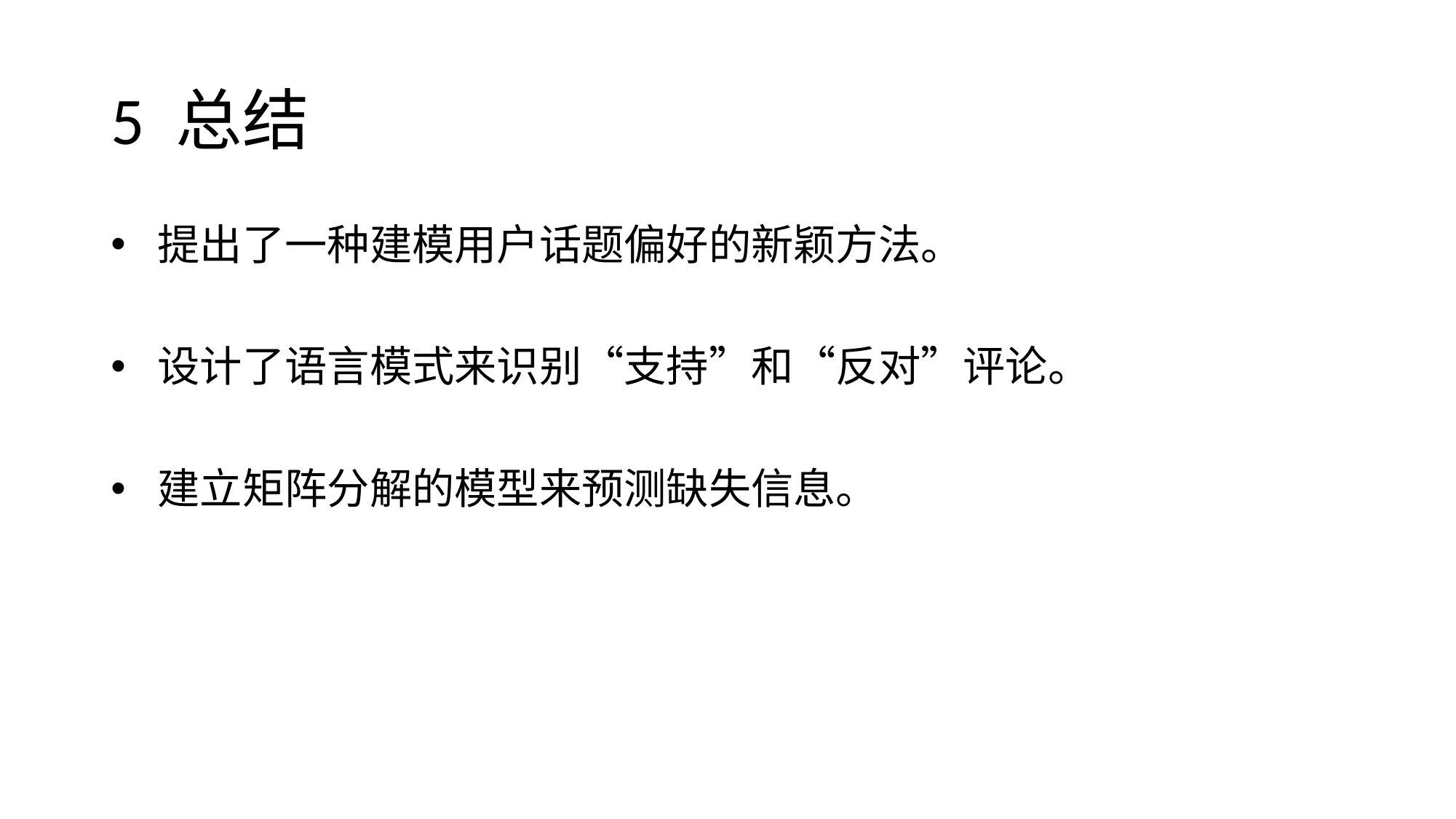

# 5 总结
 提出了一种建模用户话题偏好的新颖方法。

 设计了语言模式来识别“支持”和“反对”评论。

 建立矩阵分解的模型来预测缺失信息。